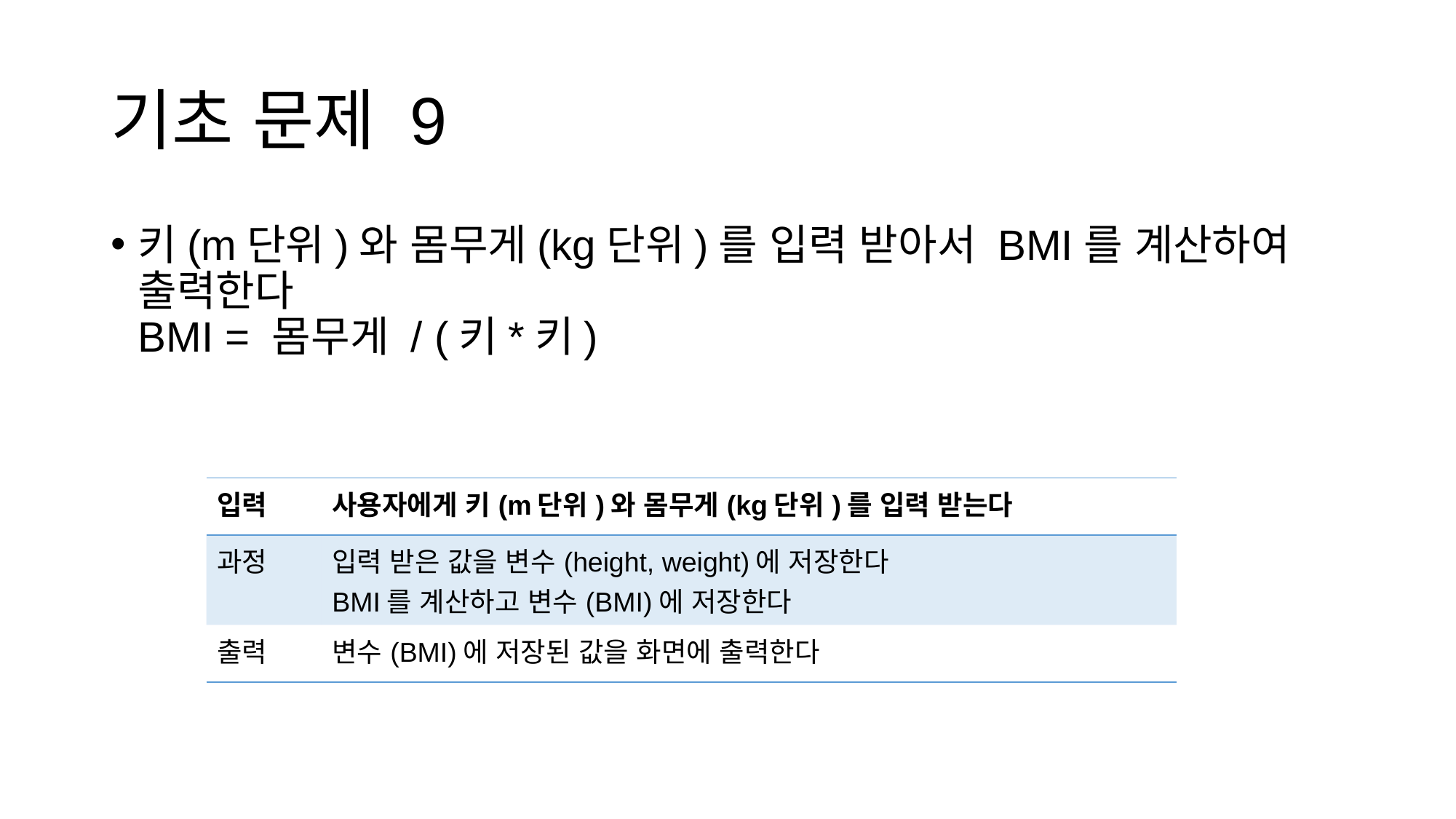

# 기초 문제 9
키(m단위)와 몸무게(kg단위)를 입력 받아서 BMI를 계산하여 출력한다
BMI = 몸무게 / (키*키)

| 입력 | 사용자에게 키(m단위)와 몸무게(kg단위)를 입력 받는다 |
| --- | --- |
| 과정 | 입력 받은 값을 변수(height, weight)에 저장한다 BMI를 계산하고 변수(BMI)에 저장한다 |
| 출력 | 변수(BMI)에 저장된 값을 화면에 출력한다 |